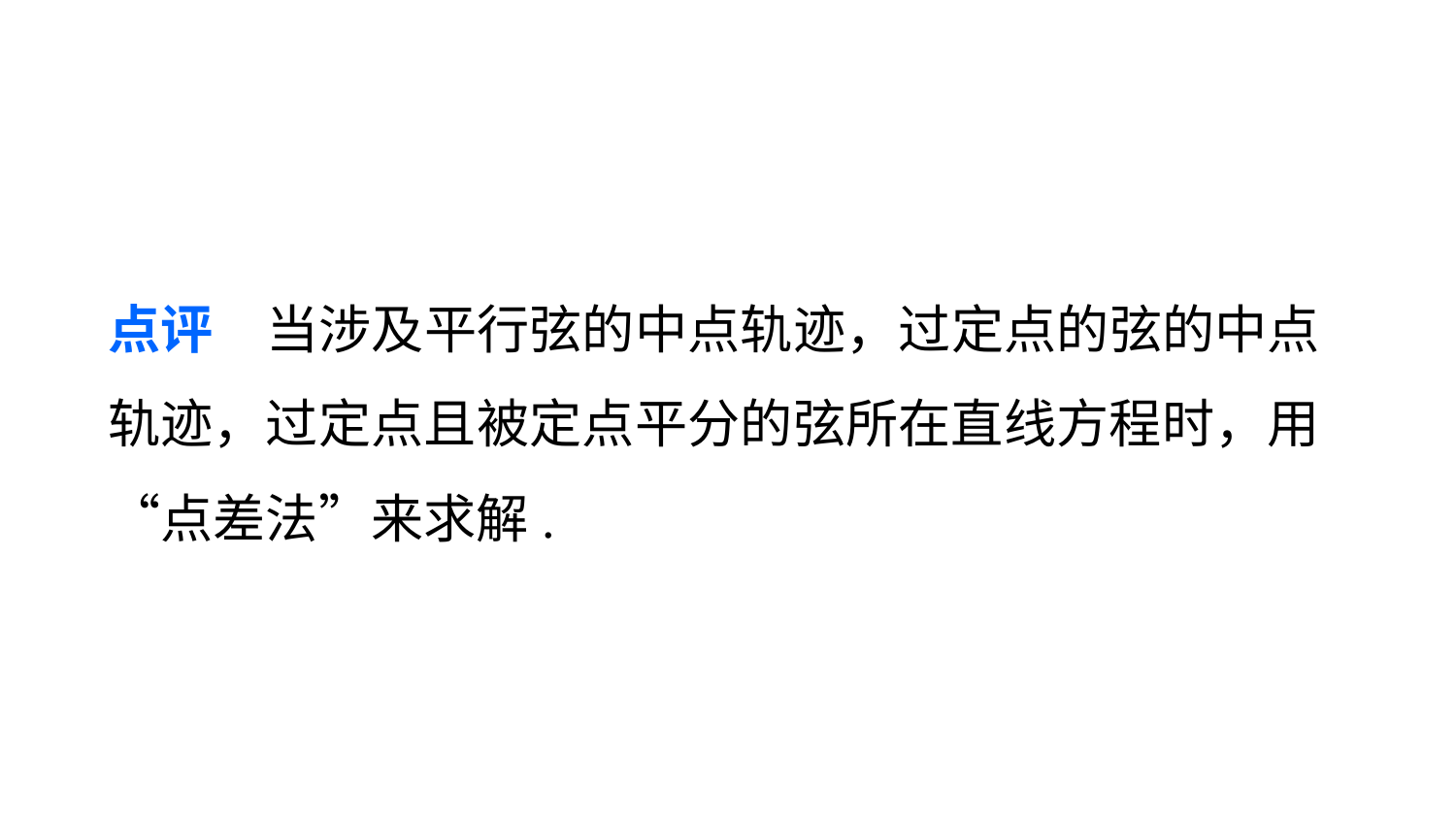

点评　当涉及平行弦的中点轨迹，过定点的弦的中点轨迹，过定点且被定点平分的弦所在直线方程时，用“点差法”来求解.